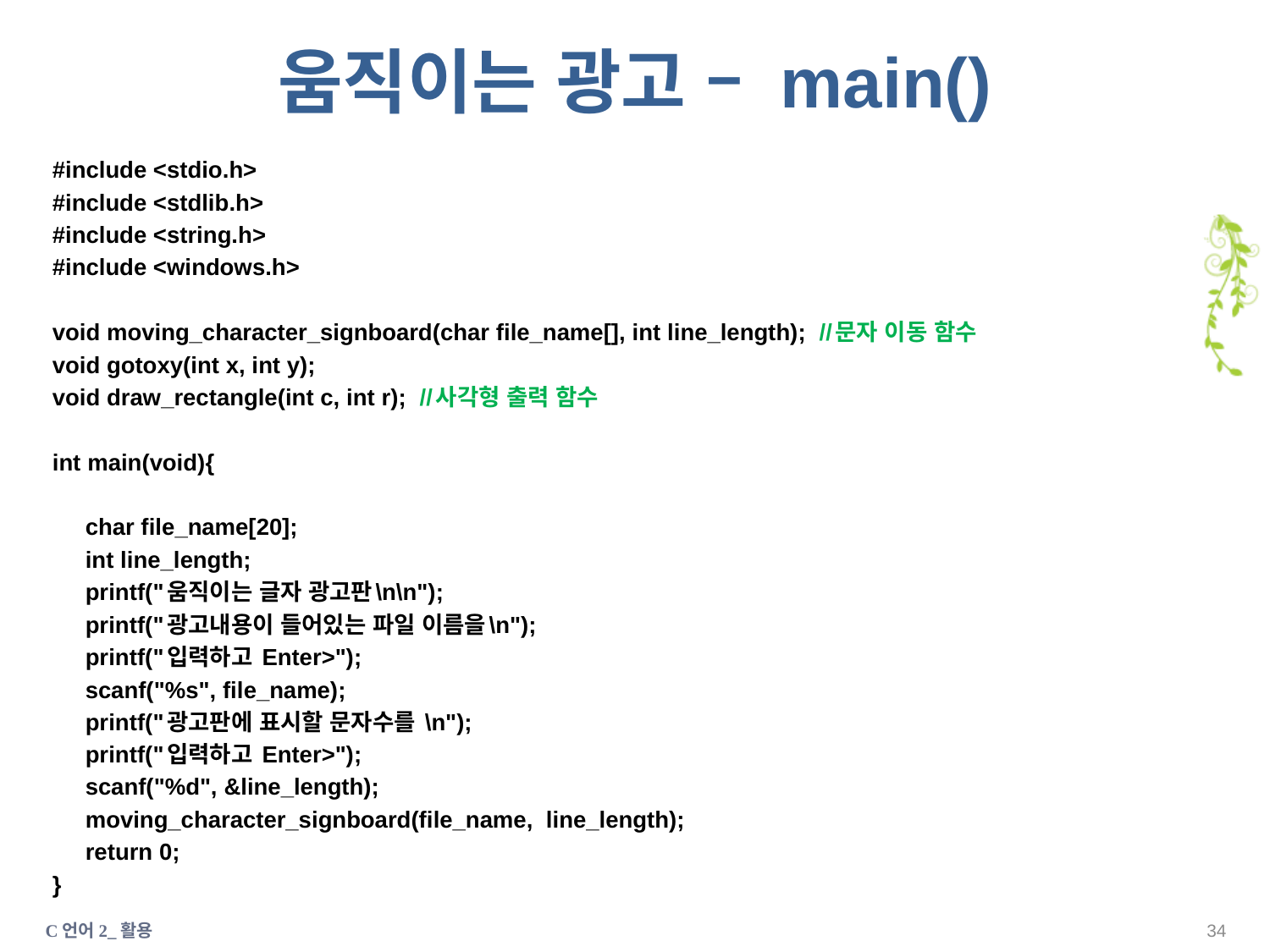

# 움직이는 광고 – main()
#include <stdio.h>
#include <stdlib.h>
#include <string.h>
#include <windows.h>

void moving_character_signboard(char file_name[], int line_length);  //문자 이동 함수
void gotoxy(int x, int y);
void draw_rectangle(int c, int r);  //사각형 출력 함수

int main(void){

char file_name[20];
int line_length;
printf("움직이는 글자 광고판\n\n");
printf("광고내용이 들어있는 파일 이름을\n");
printf("입력하고 Enter>");
scanf("%s", file_name);
printf("광고판에 표시할 문자수를 \n");
printf("입력하고 Enter>");
scanf("%d", &line_length);
moving_character_signboard(file_name,  line_length);
return 0;
}

C언어2_활용
34